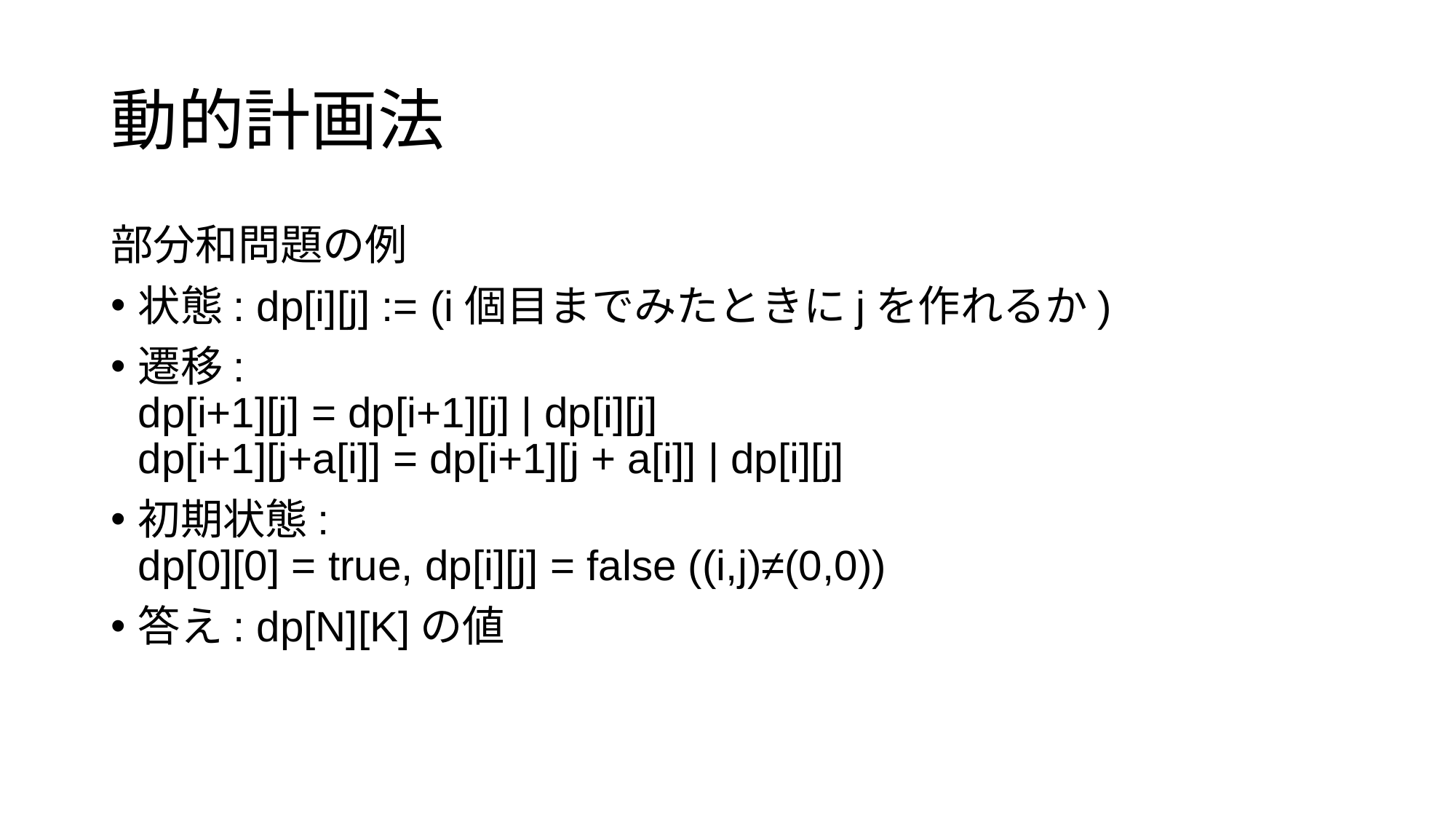

# 動的計画法
部分和問題の例
状態: dp[i][j] := (i個目までみたときにjを作れるか)
遷移:
dp[i+1][j] = dp[i+1][j] | dp[i][j]
dp[i+1][j+a[i]] = dp[i+1][j + a[i]] | dp[i][j]
初期状態:
dp[0][0] = true, dp[i][j] = false ((i,j)≠(0,0))
答え: dp[N][K]の値